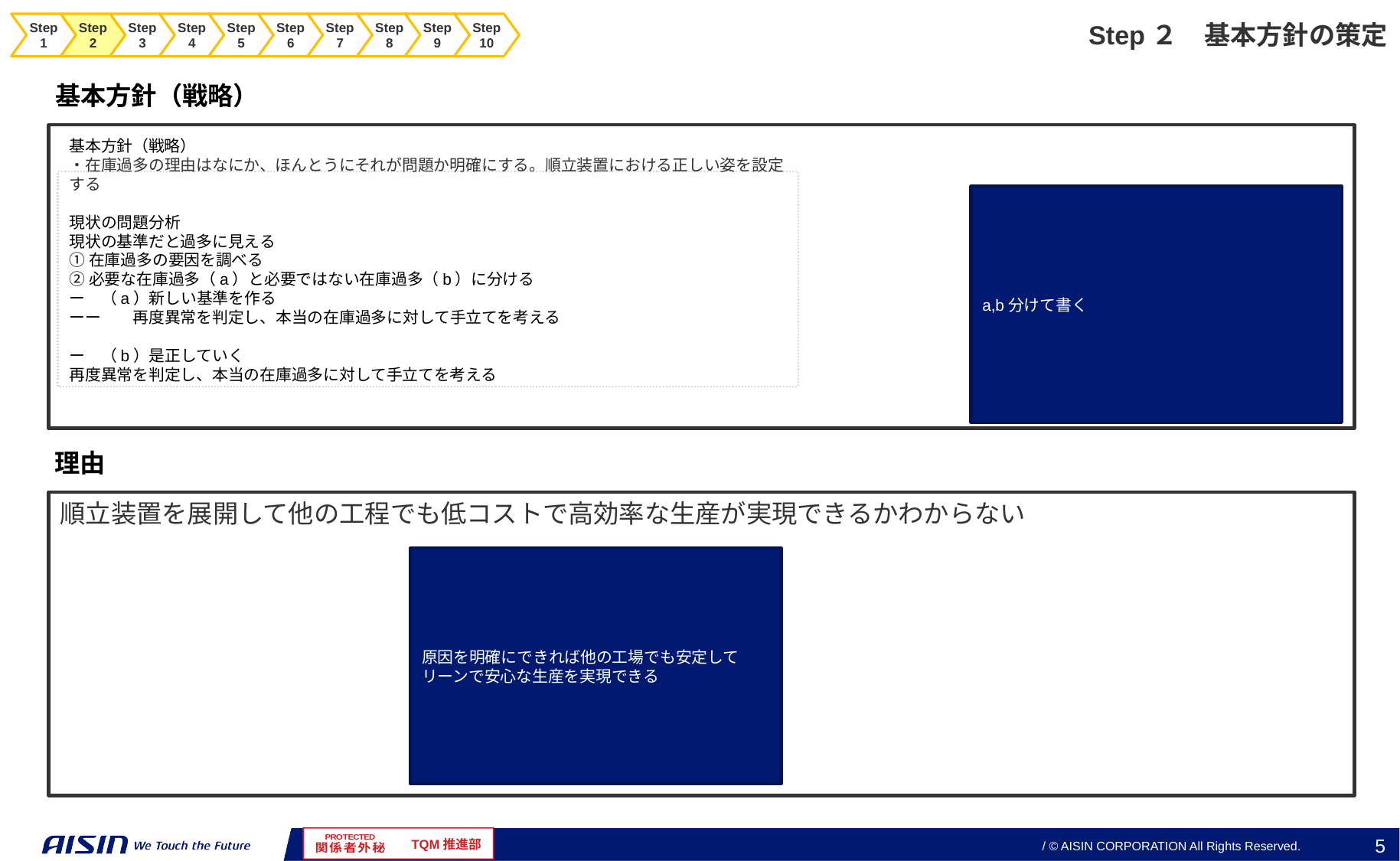

Step２　基本方針の策定
Step1
Step2
Step3
Step4
Step5
Step6
Step7
Step8
Step9
Step10
基本方針（戦略）

基本方針（戦略）
・在庫過多の理由はなにか、ほんとうにそれが問題か明確にする。順立装置における正しい姿を設定する

現状の問題分析
現状の基準だと過多に見える
①在庫過多の要因を調べる
②必要な在庫過多（a）と必要ではない在庫過多（b）に分ける
ー　（a）新しい基準を作る
ーー　　再度異常を判定し、本当の在庫過多に対して手立てを考える

ー　（b）是正していく
再度異常を判定し、本当の在庫過多に対して手立てを考える

a,b分けて書く
理由
順立装置を展開して他の工程でも低コストで高効率な生産が実現できるかわからない
原因を明確にできれば他の工場でも安定してリーンで安心な生産を実現できる